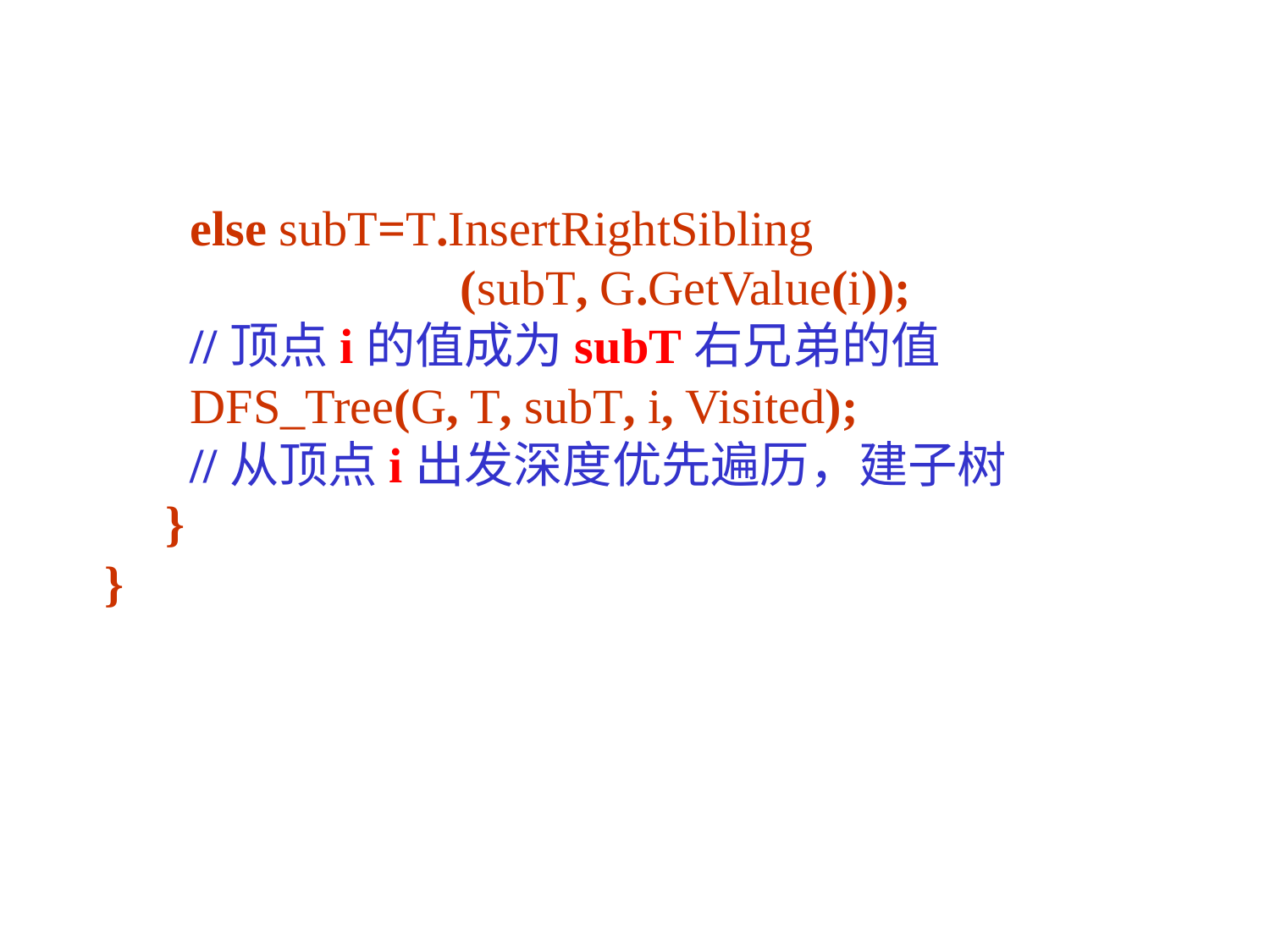

else subT=T.InsertRightSibling
                             (subT, G.GetValue(i));
       //顶点i的值成为subT右兄弟的值
       DFS_Tree(G, T, subT, i, Visited);
       //从顶点i出发深度优先遍历，建子树
     }
}

83